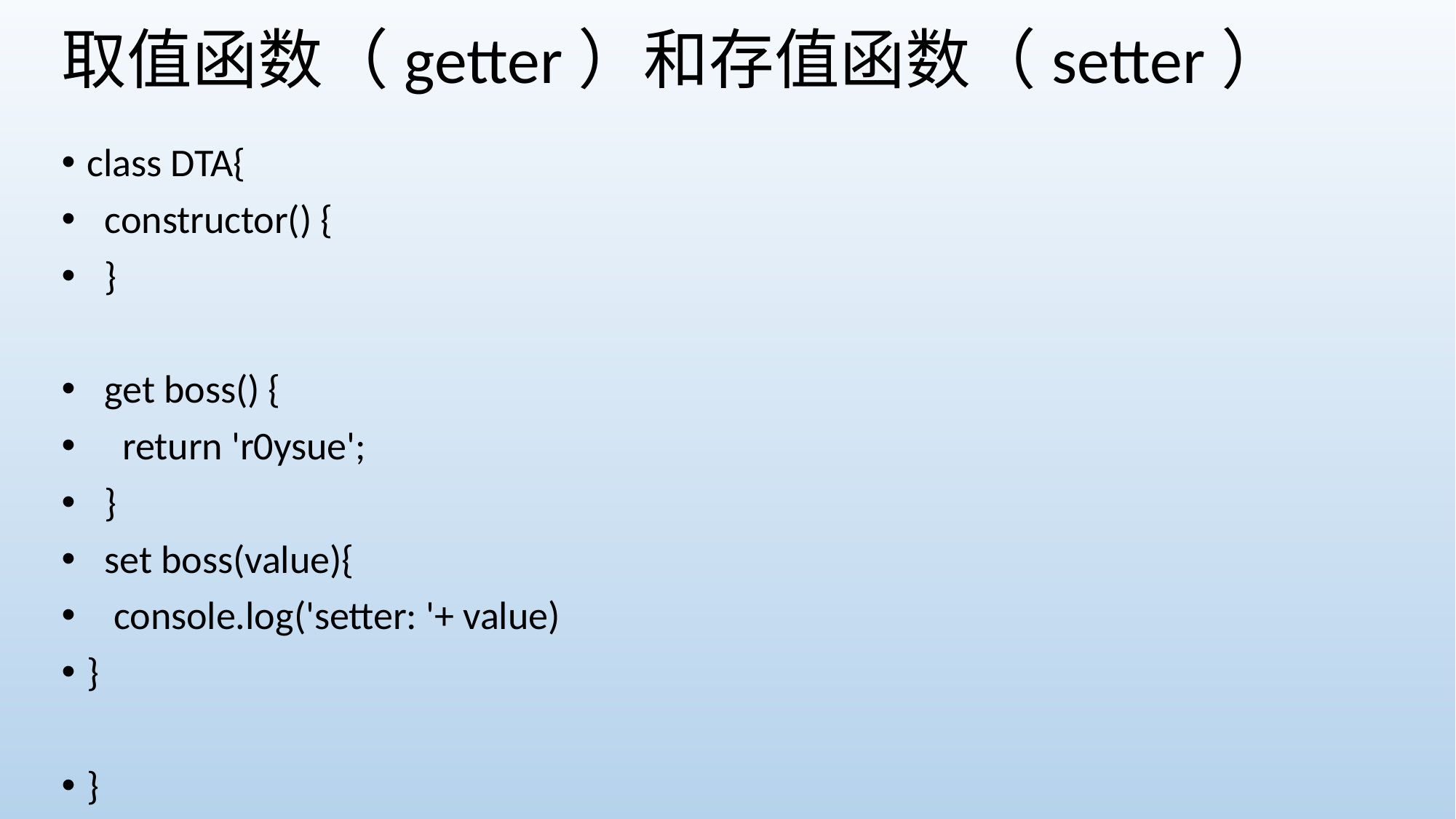

# 取值函数（getter）和存值函数（setter）
class DTA{
  constructor() {
  }

  get boss() {
    return 'r0ysue';
  }
  set boss(value){
   console.log('setter: '+ value)
}

}